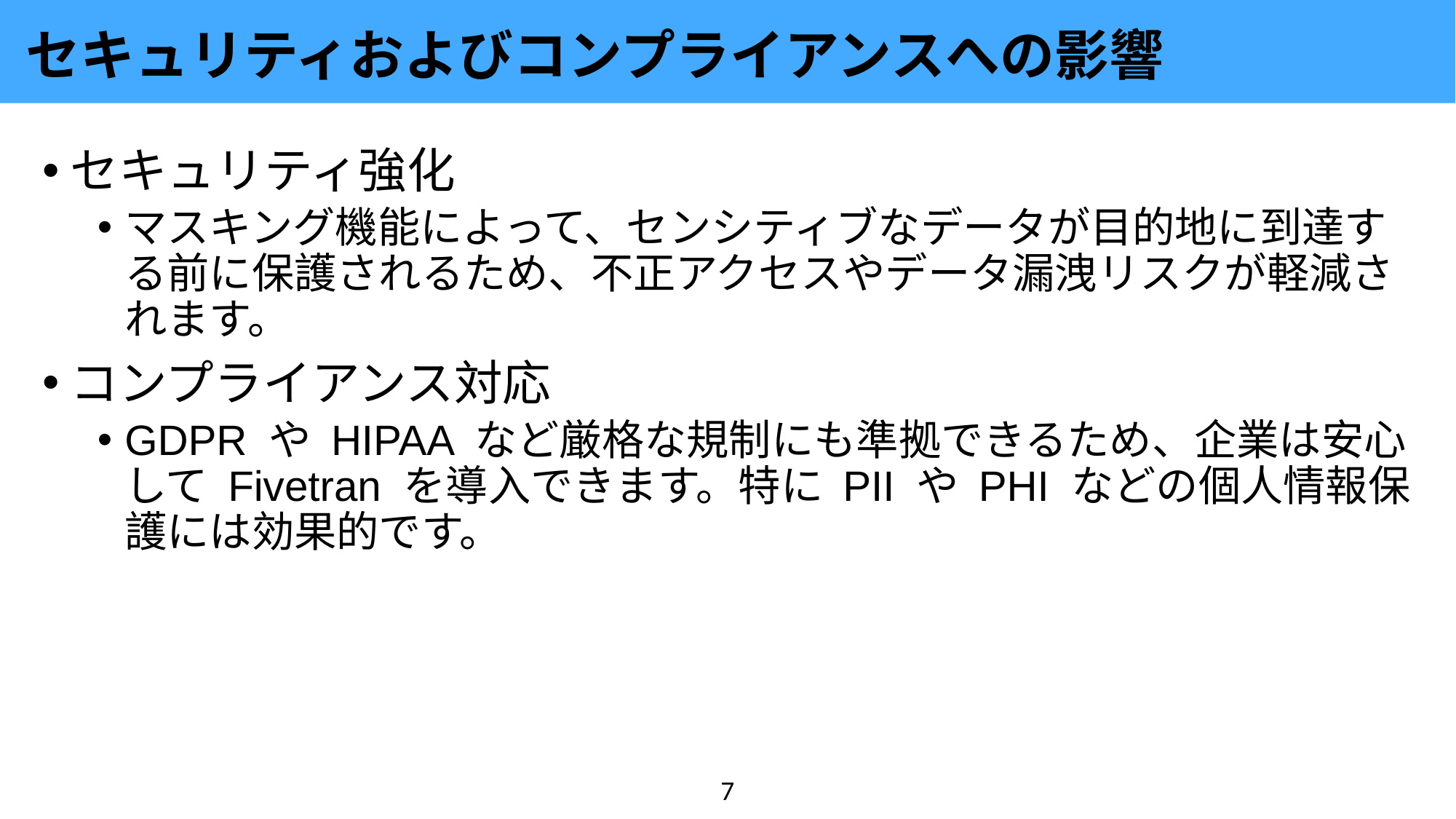

# セキュリティおよびコンプライアンスへの影響
セキュリティ強化
マスキング機能によって、センシティブなデータが目的地に到達する前に保護されるため、不正アクセスやデータ漏洩リスクが軽減されます。
コンプライアンス対応
GDPR や HIPAA など厳格な規制にも準拠できるため、企業は安心して Fivetran を導入できます。特に PII や PHI などの個人情報保護には効果的です。